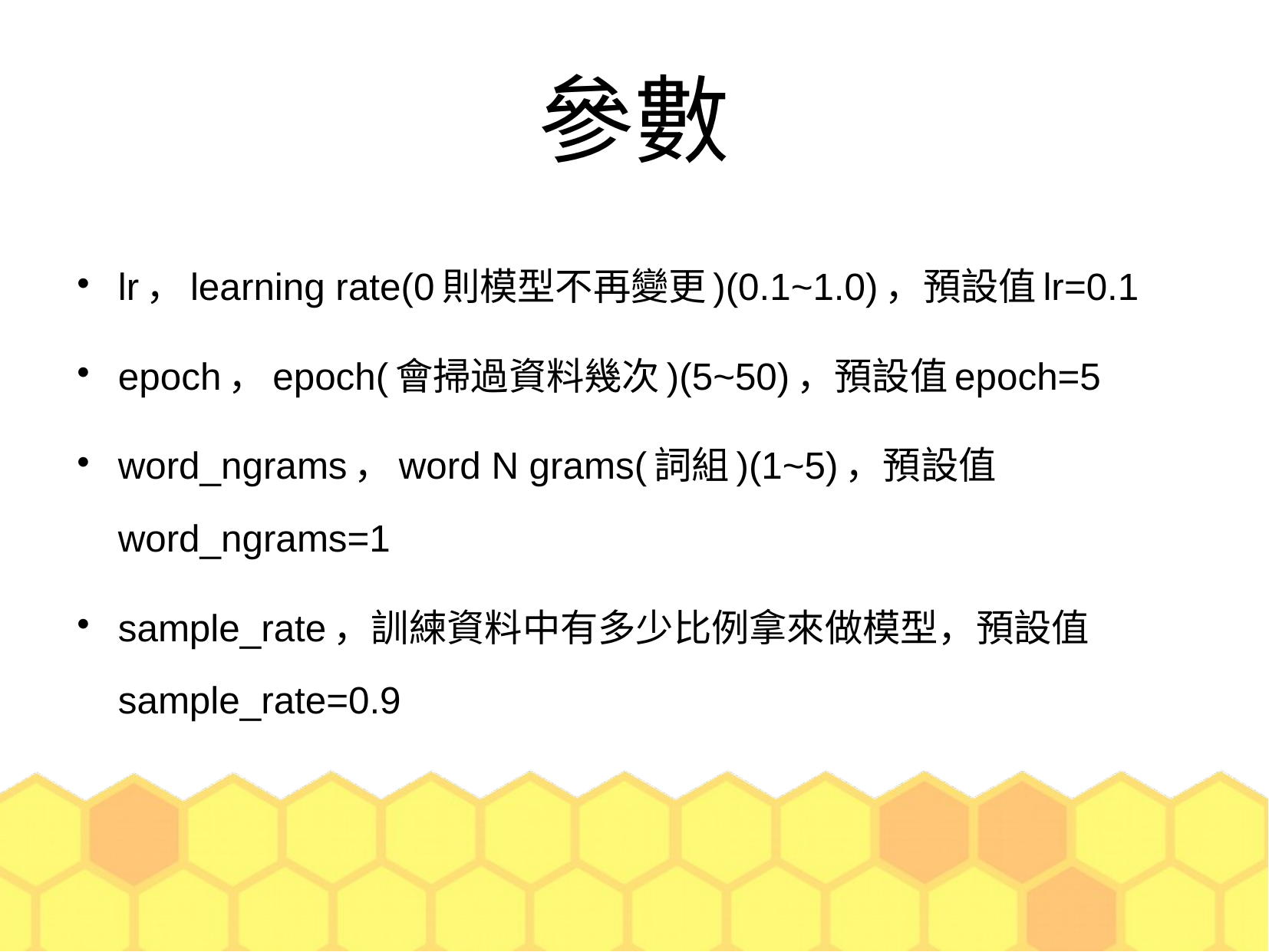

參數

lr，learning rate(0則模型不再變更)(0.1~1.0)，預設值lr=0.1
epoch，epoch(會掃過資料幾次)(5~50)，預設值epoch=5
word_ngrams，word N grams(詞組)(1~5)，預設值word_ngrams=1
sample_rate，訓練資料中有多少比例拿來做模型，預設值sample_rate=0.9